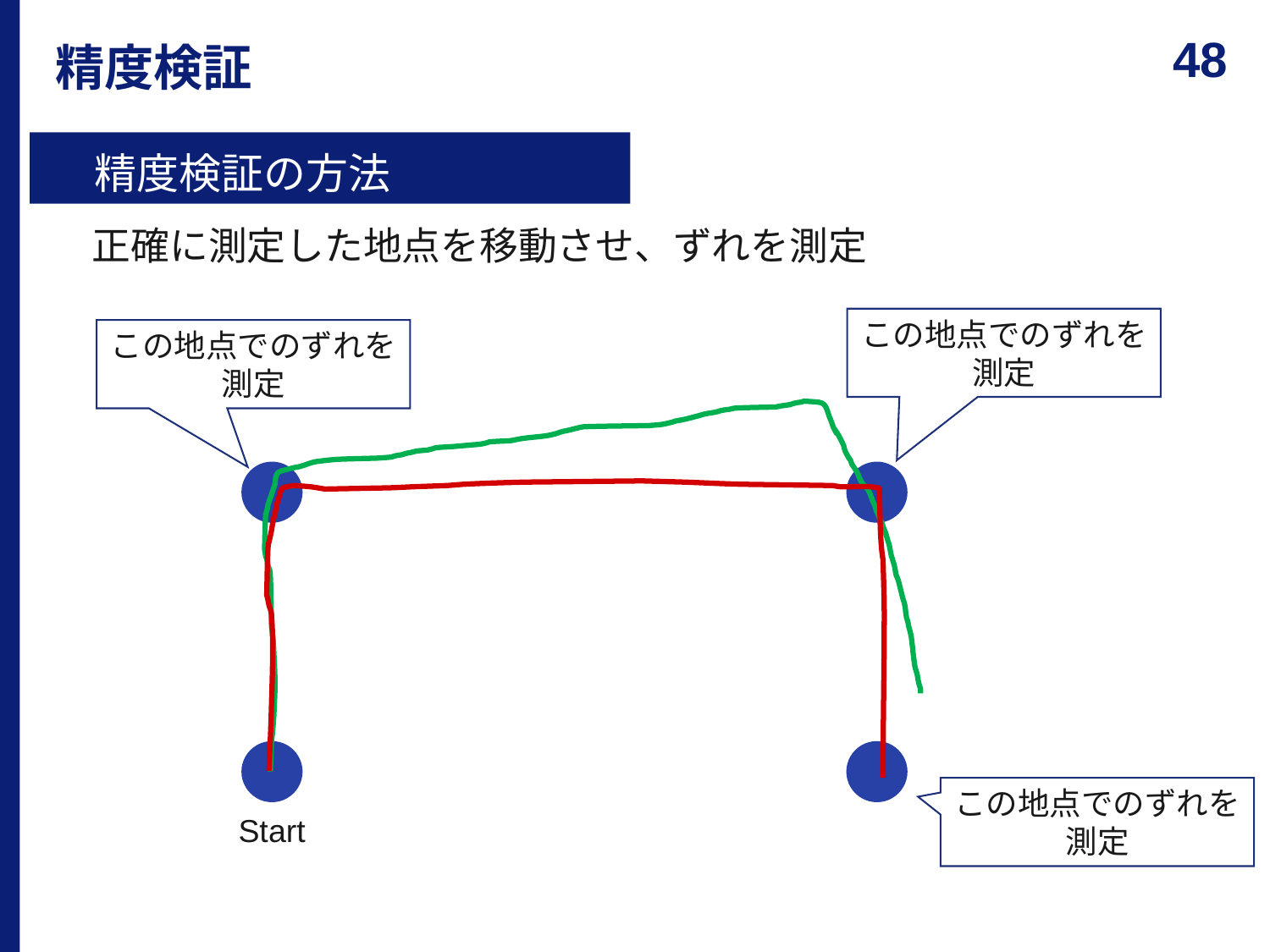

# 精度検証
精度検証の方法
正確に測定した地点を移動させ、ずれを測定
この地点でのずれを測定
この地点でのずれを測定

この地点でのずれを測定
Start